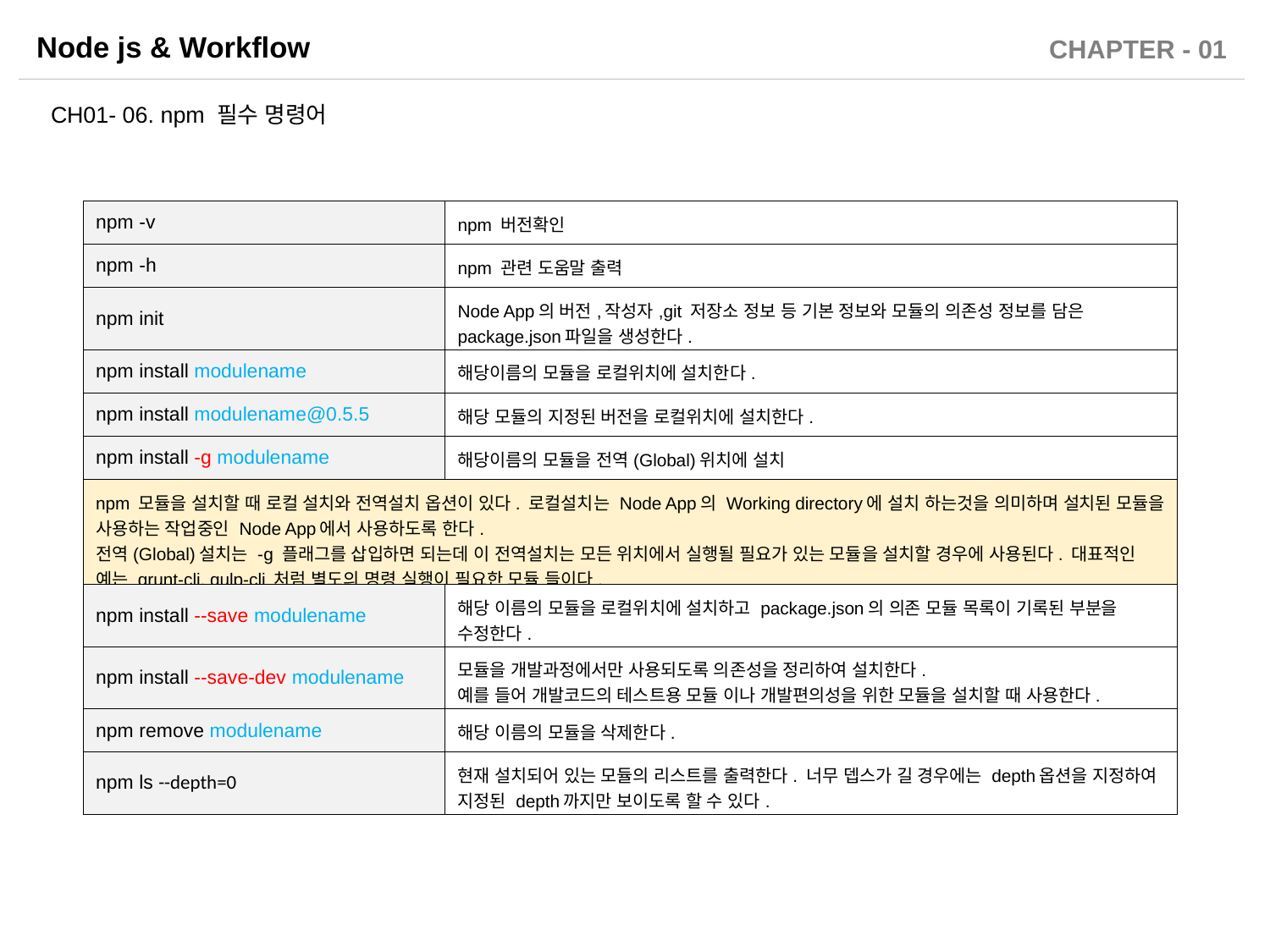

CH01- 06. npm 필수 명령어
| npm -v | npm 버전확인 |
| --- | --- |
| npm -h | npm 관련 도움말 출력 |
| npm init | Node App의 버전,작성자,git 저장소 정보 등 기본 정보와 모듈의 의존성 정보를 담은 package.json파일을 생성한다. |
| npm install modulename | 해당이름의 모듈을 로컬위치에 설치한다. |
| npm install modulename@0.5.5 | 해당 모듈의 지정된 버전을 로컬위치에 설치한다. |
| npm install -g modulename | 해당이름의 모듈을 전역(Global)위치에 설치 |
| npm 모듈을 설치할 때 로컬 설치와 전역설치 옵션이 있다. 로컬설치는 Node App의 Working directory에 설치 하는것을 의미하며 설치된 모듈을 사용하는 작업중인 Node App에서 사용하도록 한다. 전역(Global)설치는 -g 플래그를 삽입하면 되는데 이 전역설치는 모든 위치에서 실행될 필요가 있는 모듈을 설치할 경우에 사용된다. 대표적인 예는 grunt-cli, gulp-cli 처럼 별도의 명령 실행이 필요한 모듈 들이다. |  |
| npm install --save modulename | 해당 이름의 모듈을 로컬위치에 설치하고 package.json의 의존 모듈 목록이 기록된 부분을 수정한다. |
| npm install --save-dev modulename | 모듈을 개발과정에서만 사용되도록 의존성을 정리하여 설치한다. 예를 들어 개발코드의 테스트용 모듈 이나 개발편의성을 위한 모듈을 설치할 때 사용한다. |
| npm remove modulename | 해당 이름의 모듈을 삭제한다. |
| npm ls --depth=0 | 현재 설치되어 있는 모듈의 리스트를 출력한다. 너무 뎁스가 길 경우에는 depth옵션을 지정하여 지정된 depth까지만 보이도록 할 수 있다. |